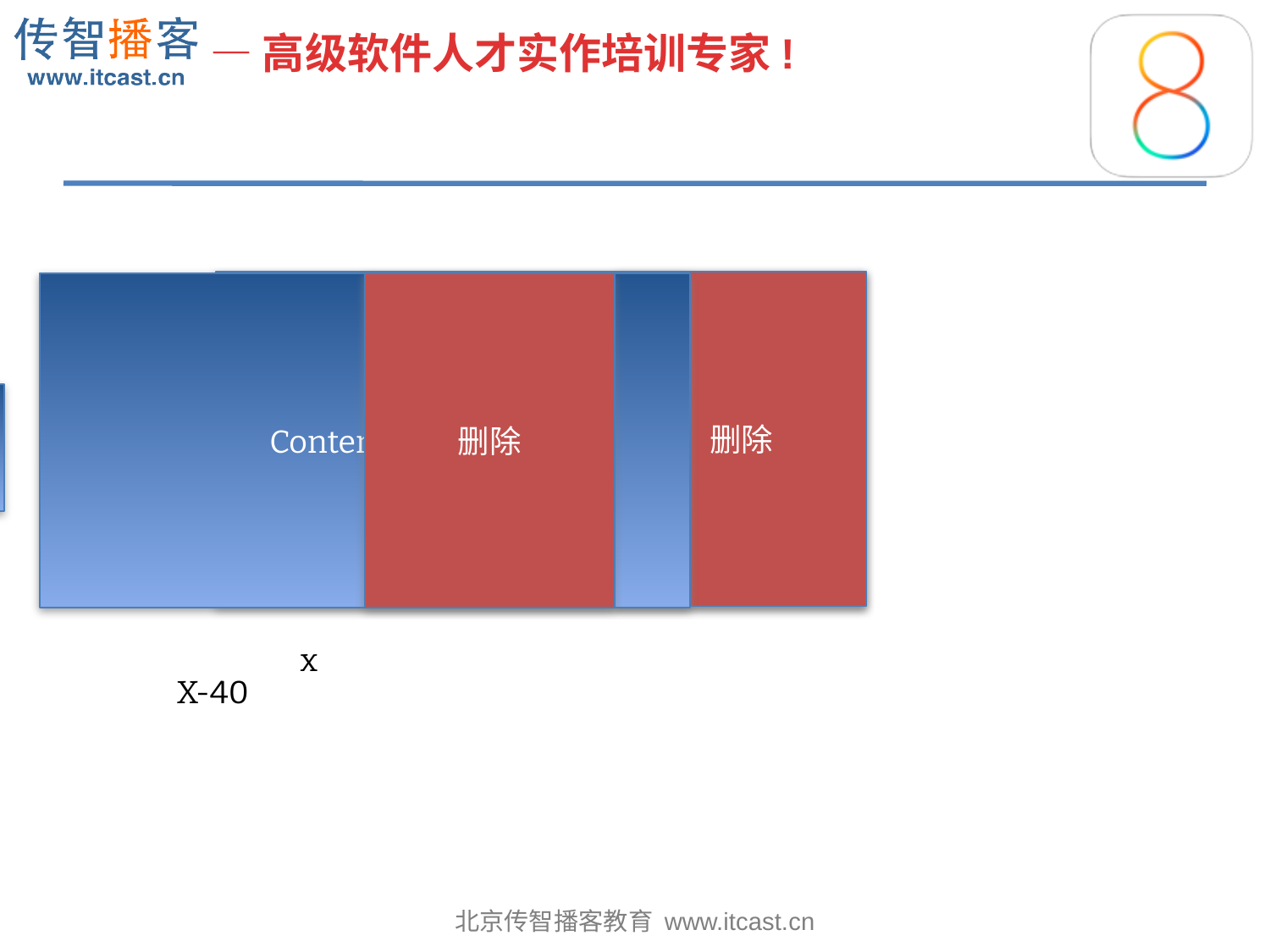

#
Cell
删除
ContentView
删除
textLabel
x
X-40